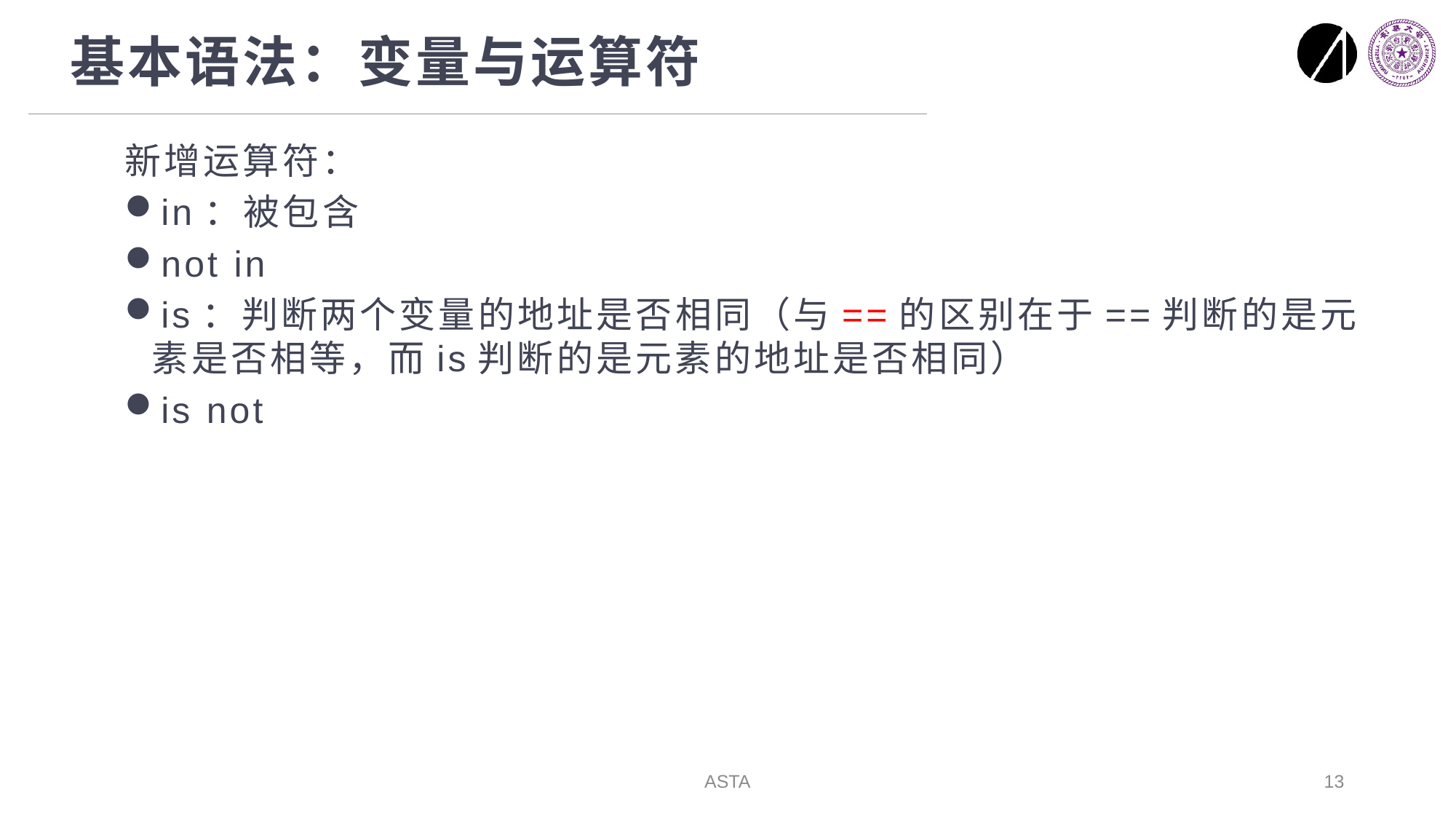

# 基本语法：变量与运算符
新增运算符：
in：被包含
not in
is：判断两个变量的地址是否相同（与==的区别在于==判断的是元素是否相等，而is判断的是元素的地址是否相同）
is not

ASTA
13